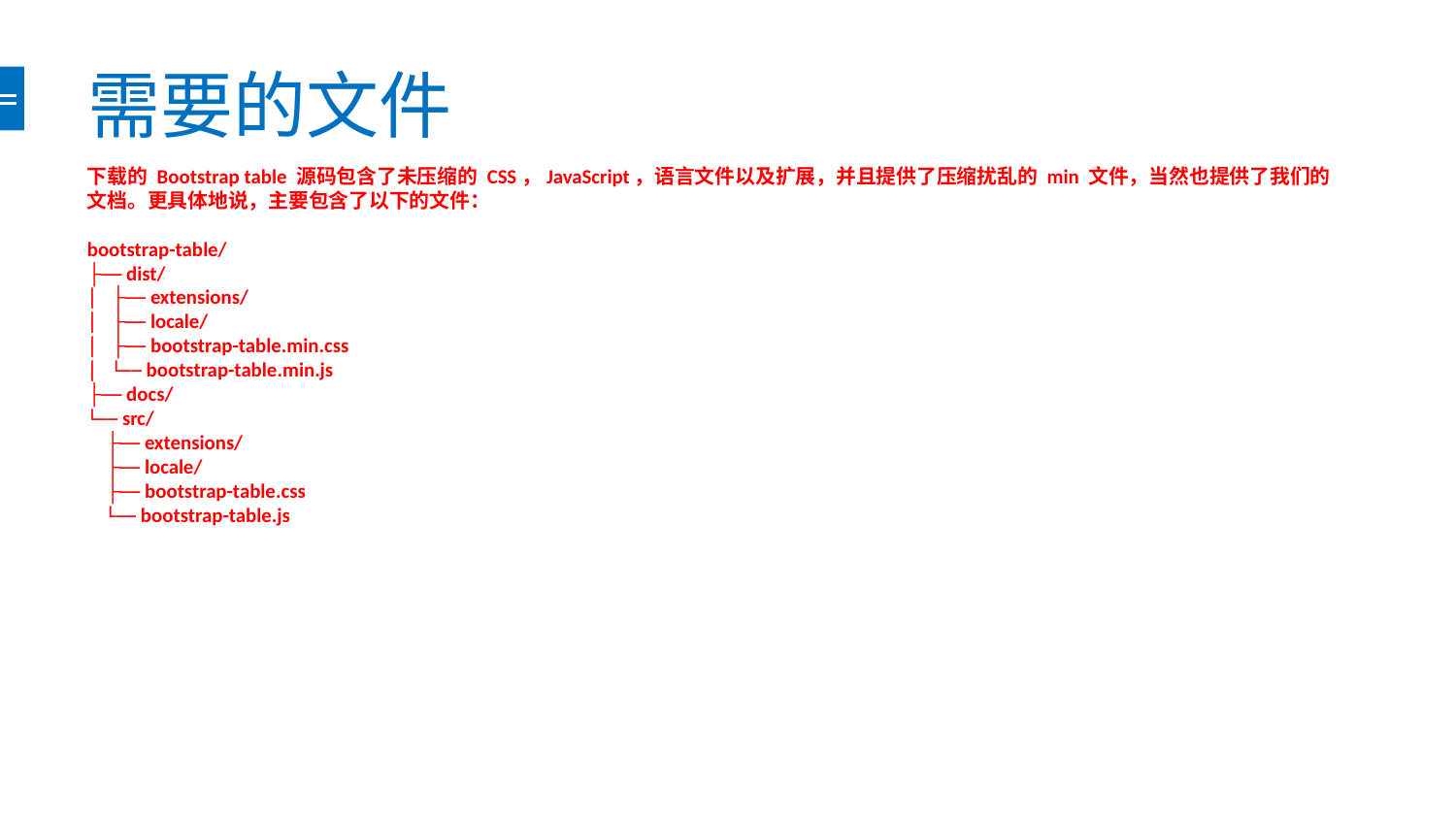

# 需要的文件
下载的 Bootstrap table 源码包含了未压缩的 CSS，JavaScript，语言文件以及扩展，并且提供了压缩扰乱的 min 文件，当然也提供了我们的文档。更具体地说，主要包含了以下的文件：

bootstrap-table/
├── dist/
│   ├── extensions/
│   ├── locale/
│   ├── bootstrap-table.min.css
│   └── bootstrap-table.min.js
├── docs/
└── src/
    ├── extensions/
    ├── locale/
    ├── bootstrap-table.css
    └── bootstrap-table.js